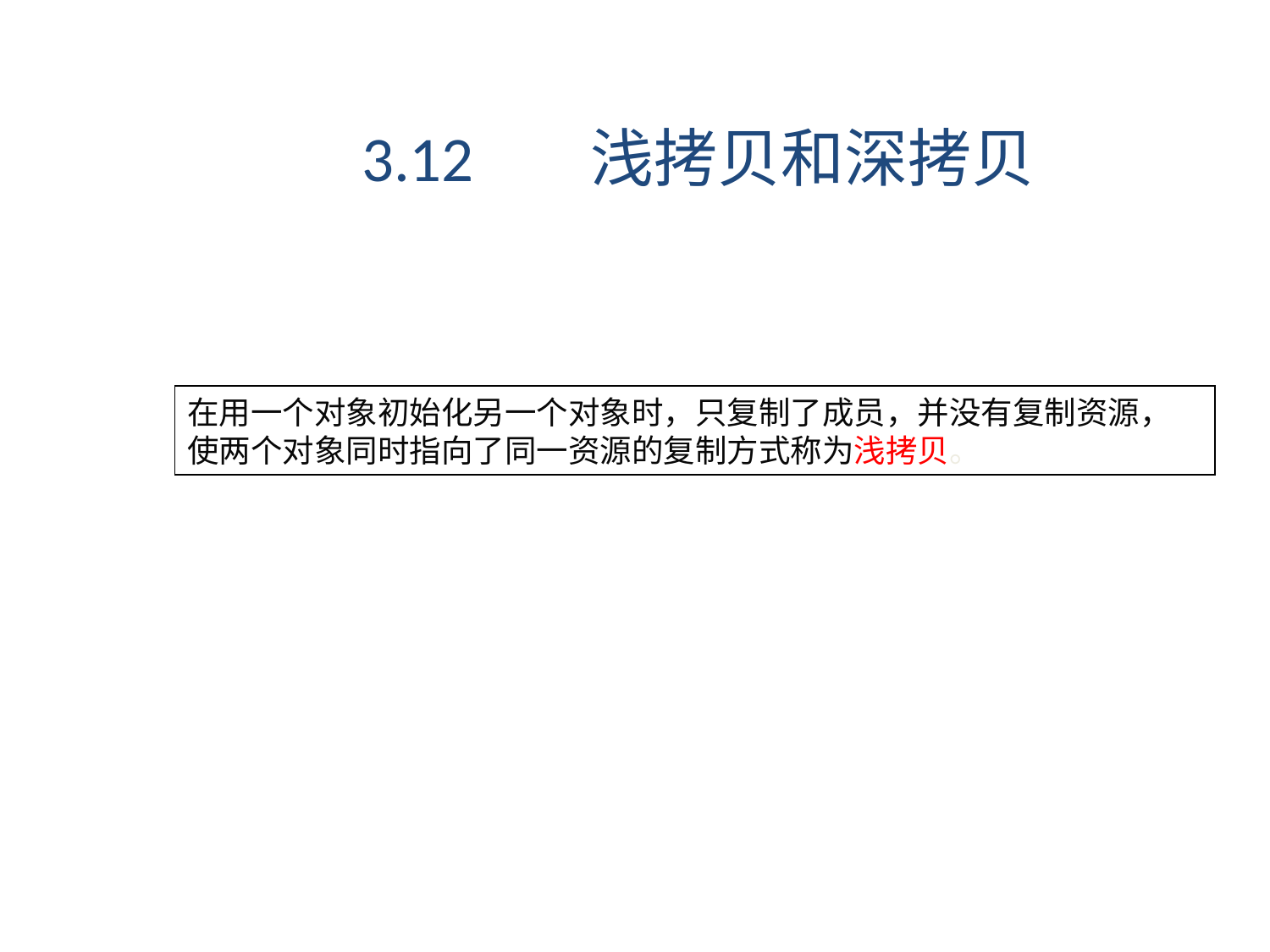

3.12       浅拷贝和深拷贝
在用一个对象初始化另一个对象时，只复制了成员，并没有复制资源，使两个对象同时指向了同一资源的复制方式称为浅拷贝。